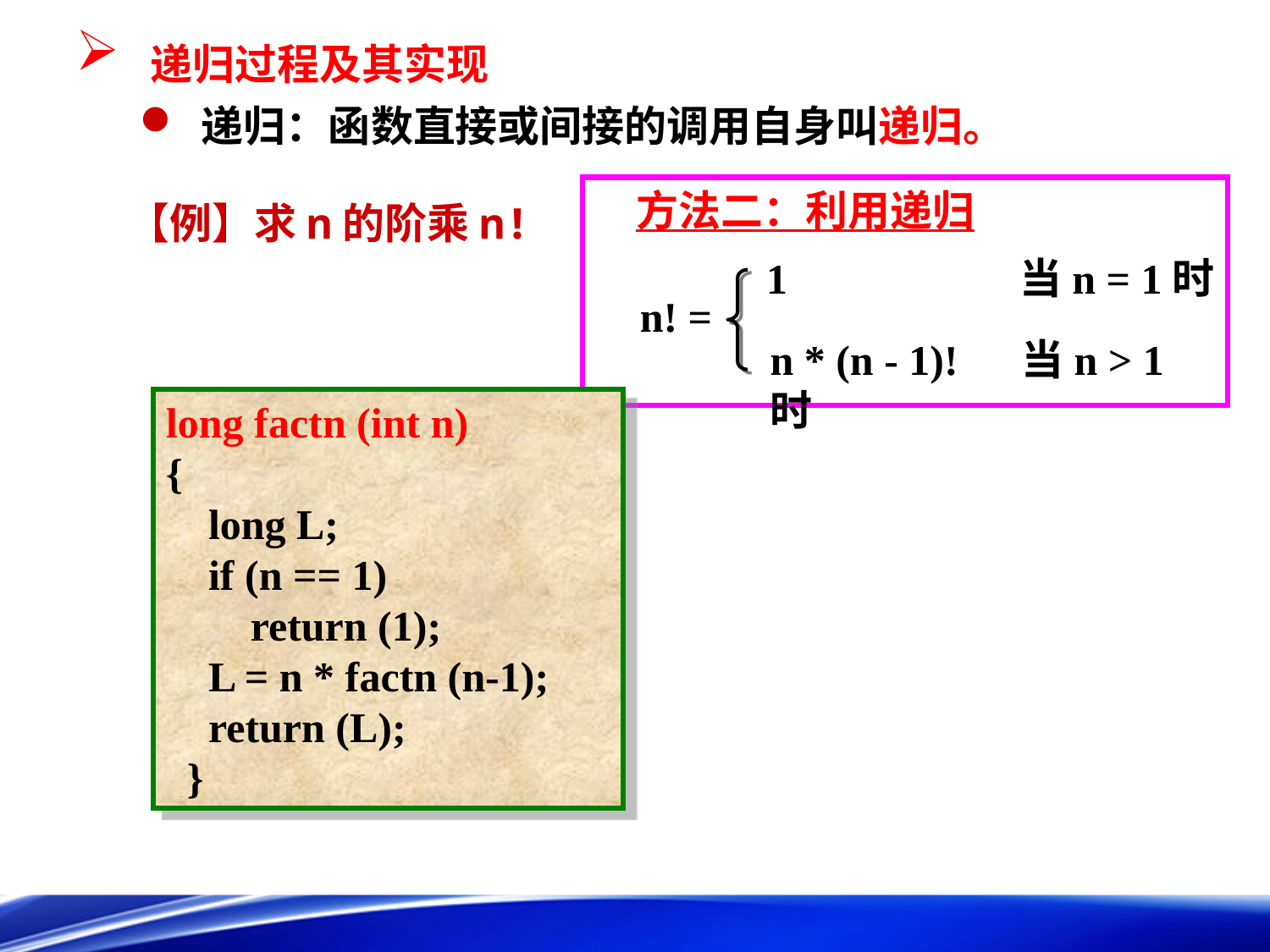

递归过程及其实现
 递归：函数直接或间接的调用自身叫递归。

方法二：利用递归
1                     当n = 1时

n! =
n * (n - 1)!     当n > 1时
【例】求n的阶乘n!
long factn (int n)
{
    long L;
    if (n == 1)
        return (1);
    L = n * factn (n-1);
    return (L);
  }